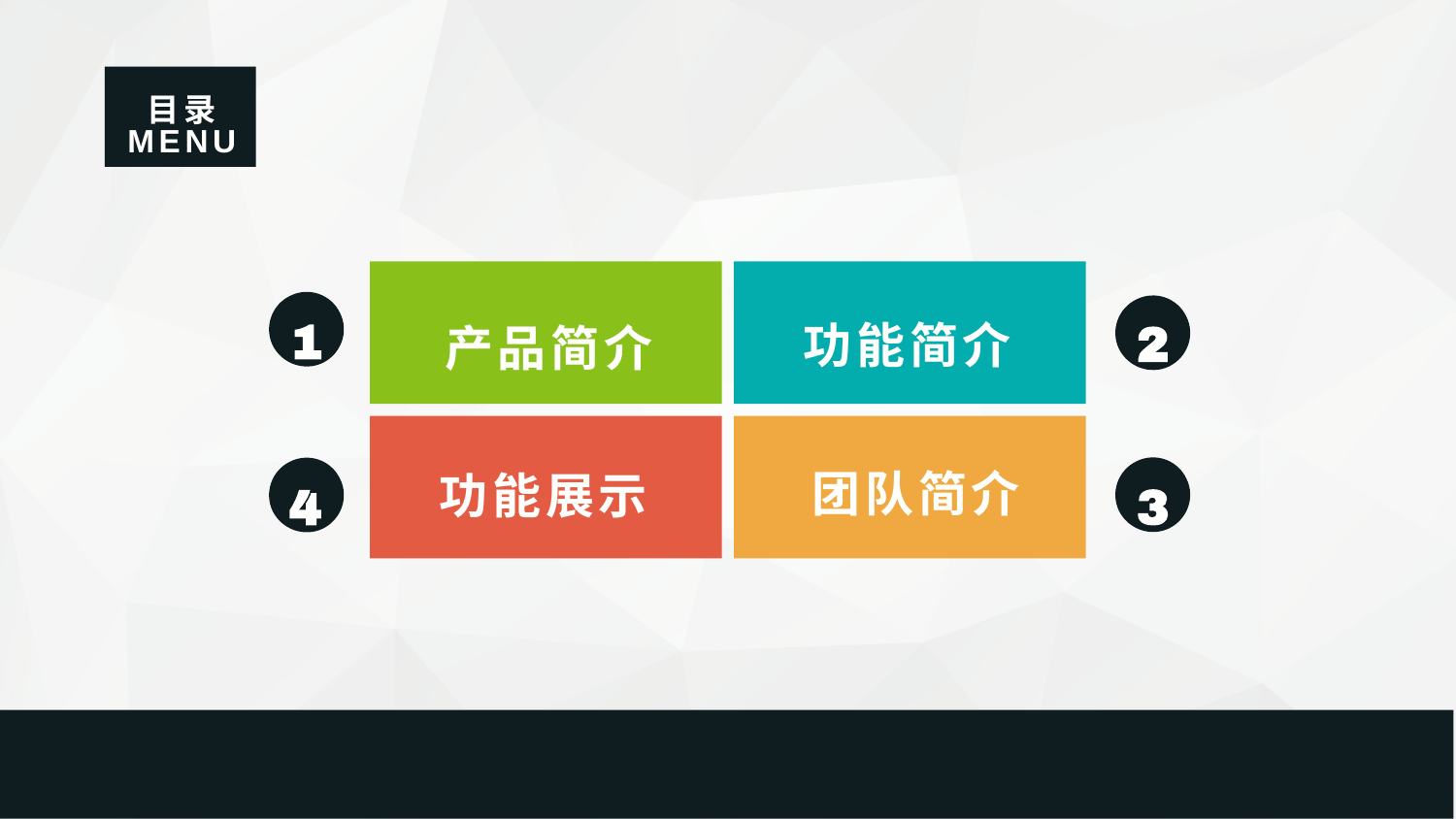

目录

MENU
功能简介
产品简介

1

2

团队简介
功能展示

3
4